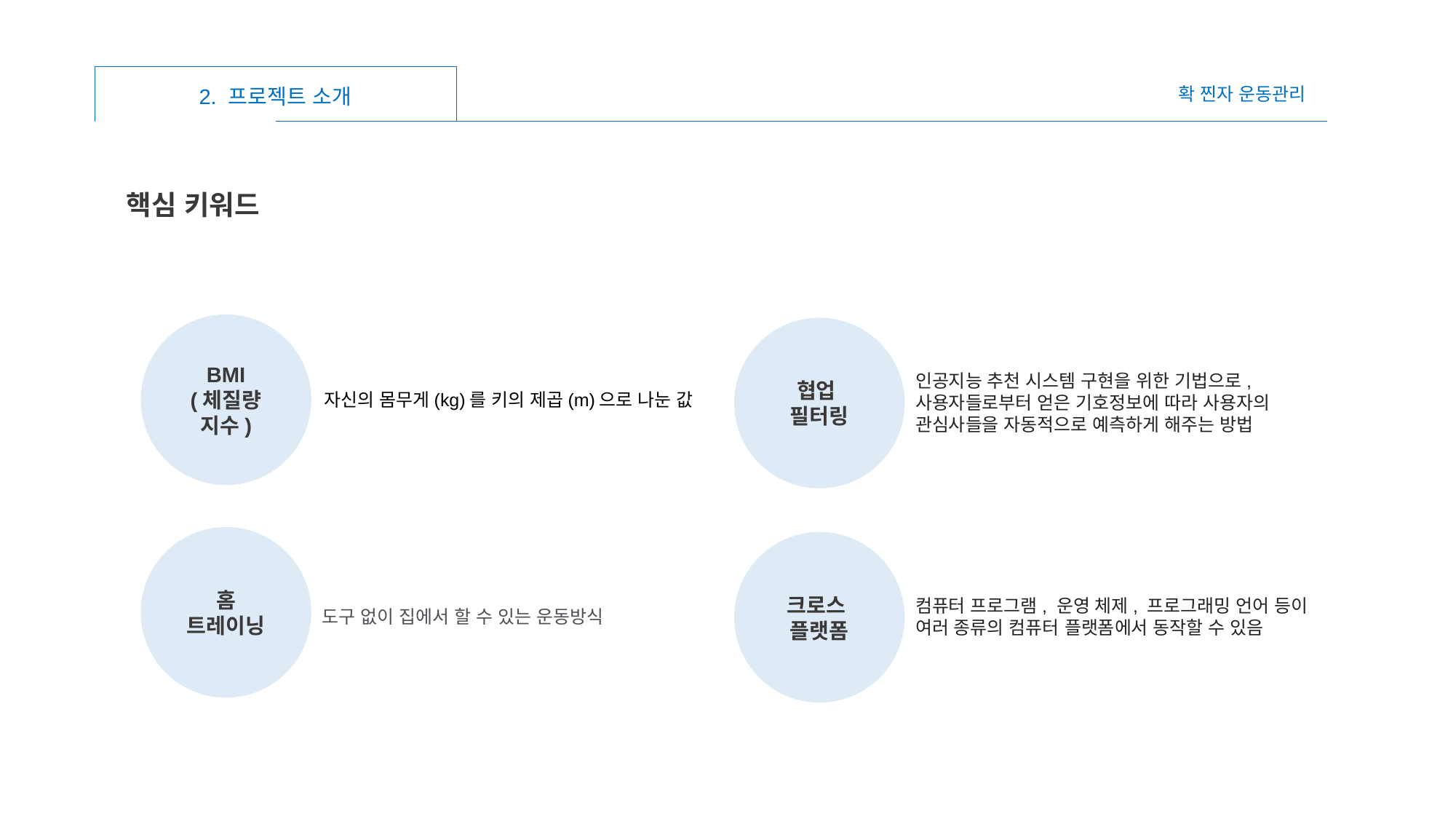

2. 프로젝트 소개
확 찐자 운동관리
핵심 키워드
BMI
(체질량 지수)
협업
필터링
인공지능 추천 시스템 구현을 위한 기법으로, 사용자들로부터 얻은 기호정보에 따라 사용자의 관심사들을 자동적으로 예측하게 해주는 방법
자신의 몸무게(kg)를 키의 제곱(m)으로 나눈 값
홈
트레이닝
크로스
플랫폼
컴퓨터 프로그램, 운영 체제, 프로그래밍 언어 등이
여러 종류의 컴퓨터 플랫폼에서 동작할 수 있음
도구 없이 집에서 할 수 있는 운동방식